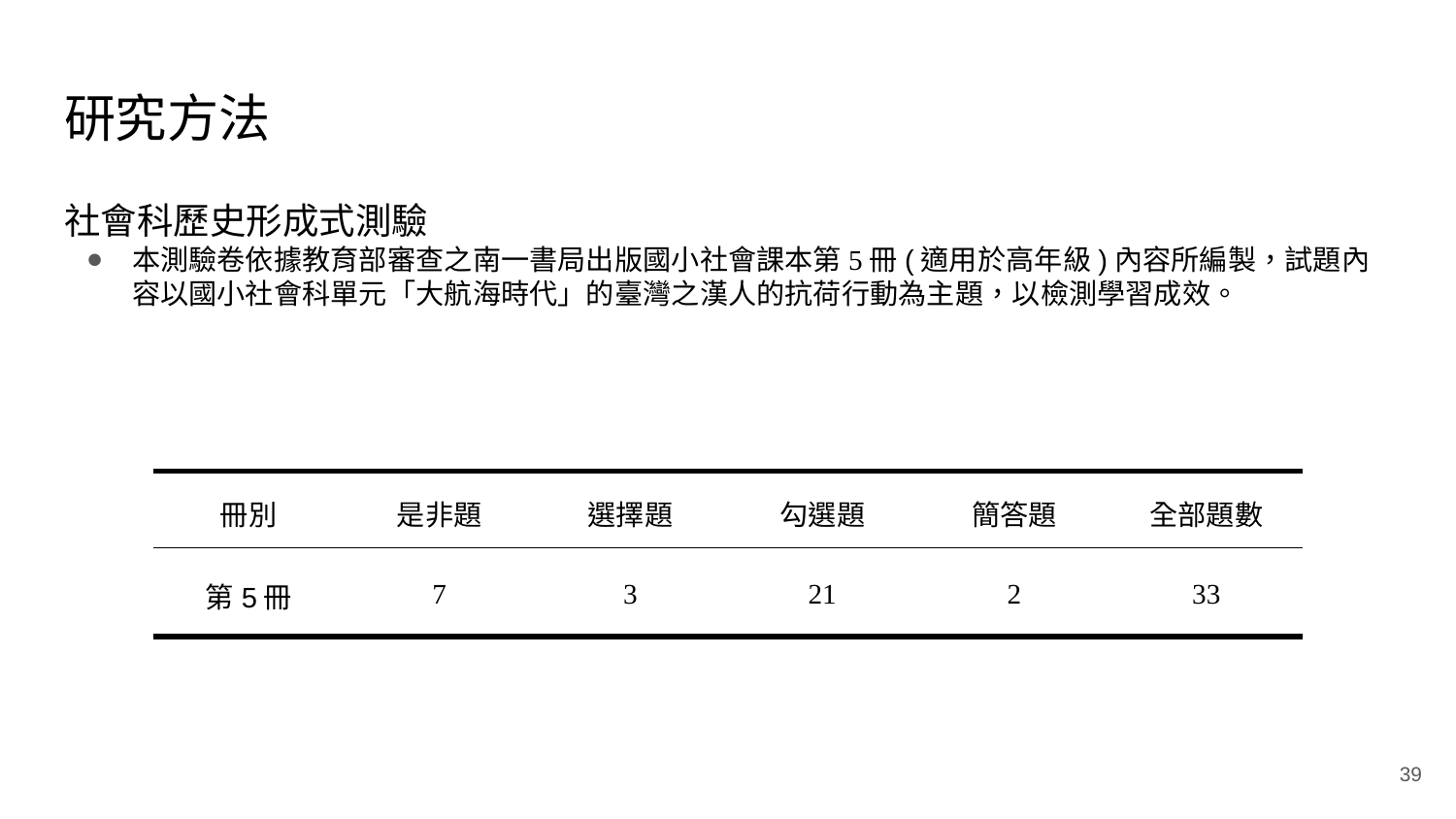

# 研究方法
社會科歷史形成式測驗
本測驗卷依據教育部審查之南一書局出版國小社會課本第5冊(適用於高年級)內容所編製，試題內容以國小社會科單元「大航海時代」的臺灣之漢人的抗荷行動為主題，以檢測學習成效。
| 冊別 | 是非題 | 選擇題 | 勾選題 | 簡答題 | 全部題數 |
| --- | --- | --- | --- | --- | --- |
| 第5冊 | 7 | 3 | 21 | 2 | 33 |
39